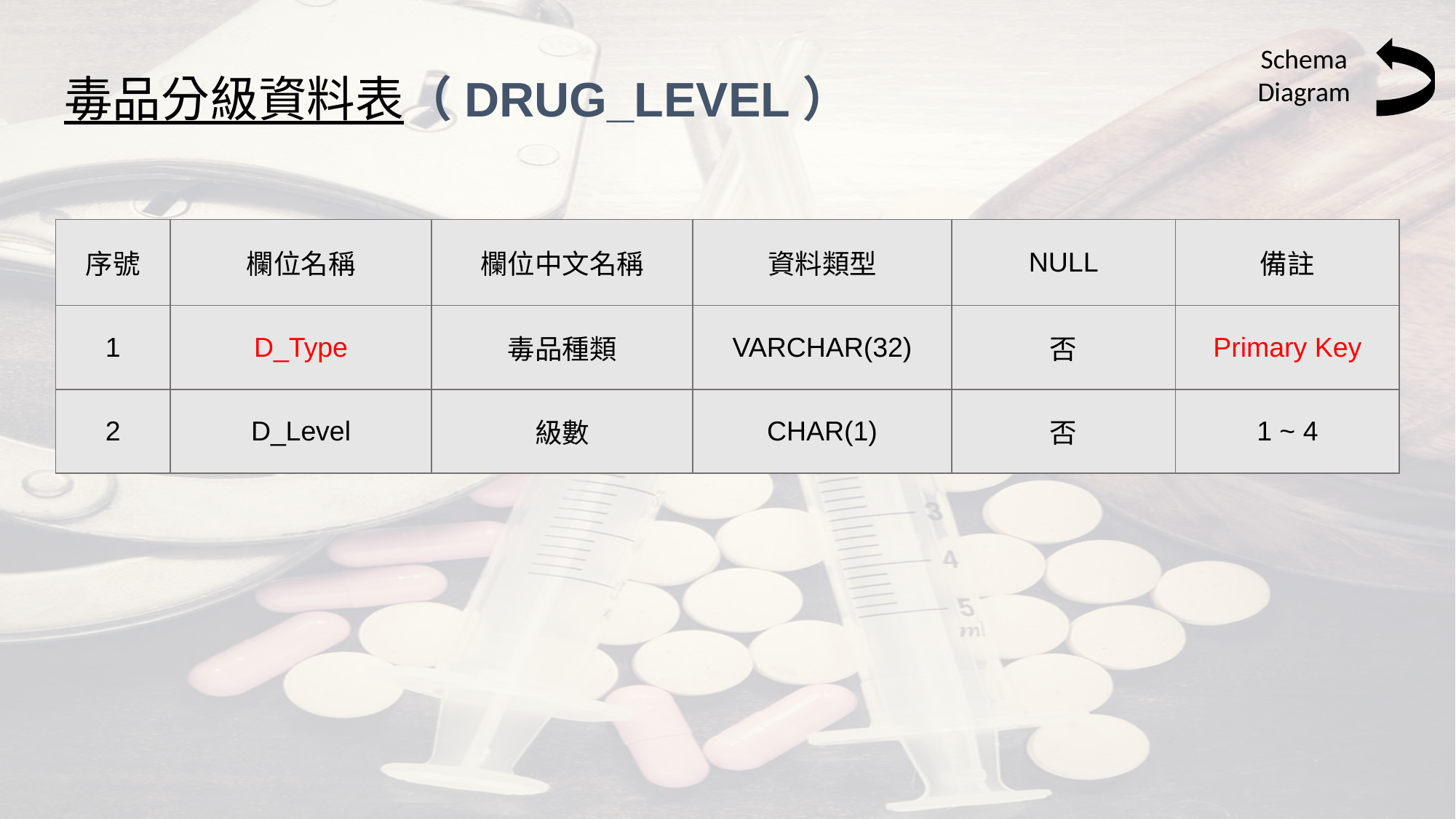

Schema
Diagram

# 毒品分級資料表（DRUG_LEVEL）
| 序號 | 欄位名稱 | 欄位中文名稱 | 資料類型 | NULL | 備註 |
| --- | --- | --- | --- | --- | --- |
| 1 | D\_Type | 毒品種類 | VARCHAR(32) | 否 | Primary Key |
| 2 | D\_Level | 級數 | CHAR(1) | 否 | 1 ~ 4 |